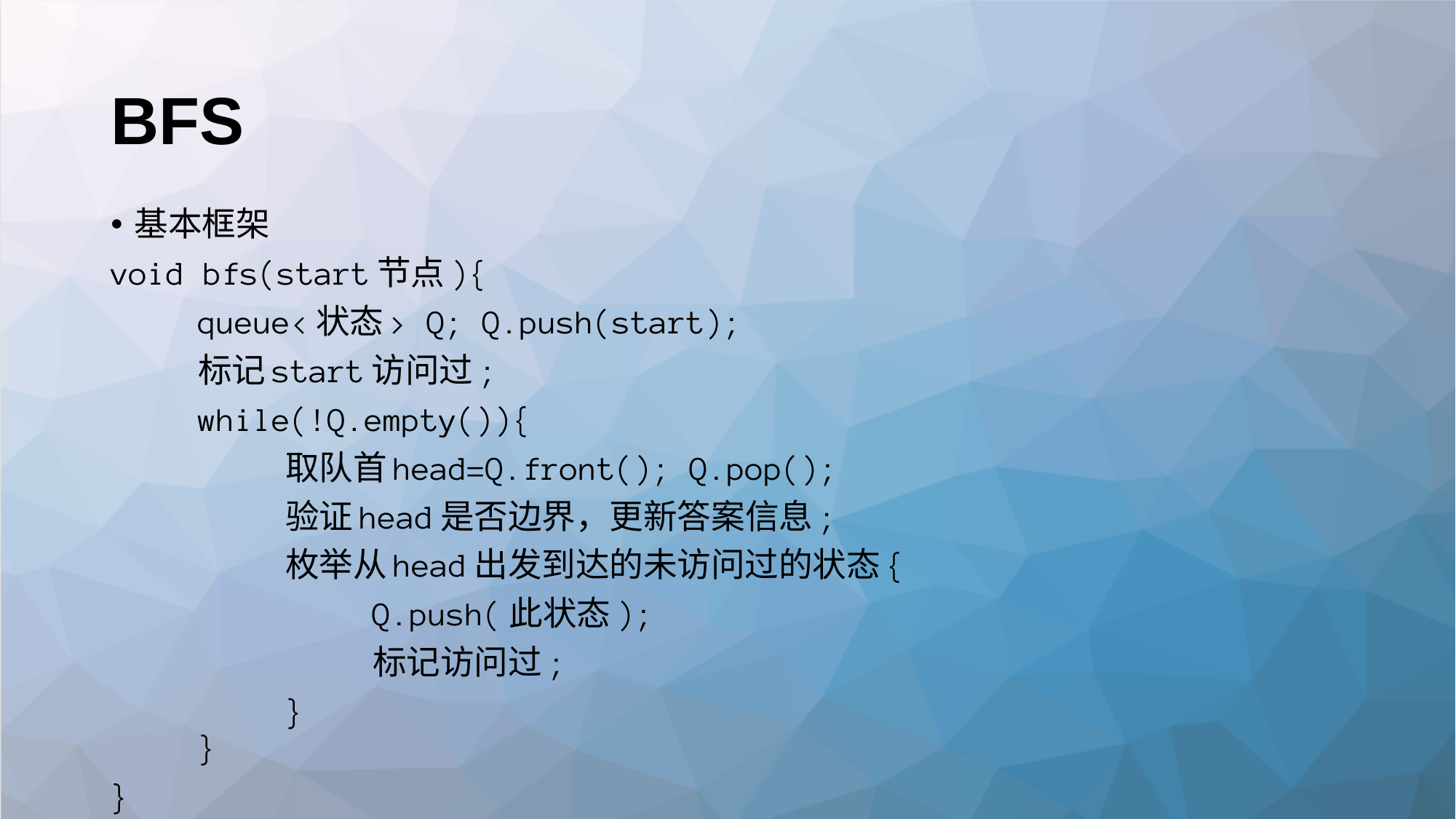

# BFS
基本框架
void bfs(start节点){
	queue<状态> Q; Q.push(start);
	标记start访问过;
	while(!Q.empty()){
		取队首head=Q.front(); Q.pop();
		验证head是否边界，更新答案信息;
		枚举从head出发到达的未访问过的状态{
			Q.push(此状态);
			标记访问过;
		}
	}
}